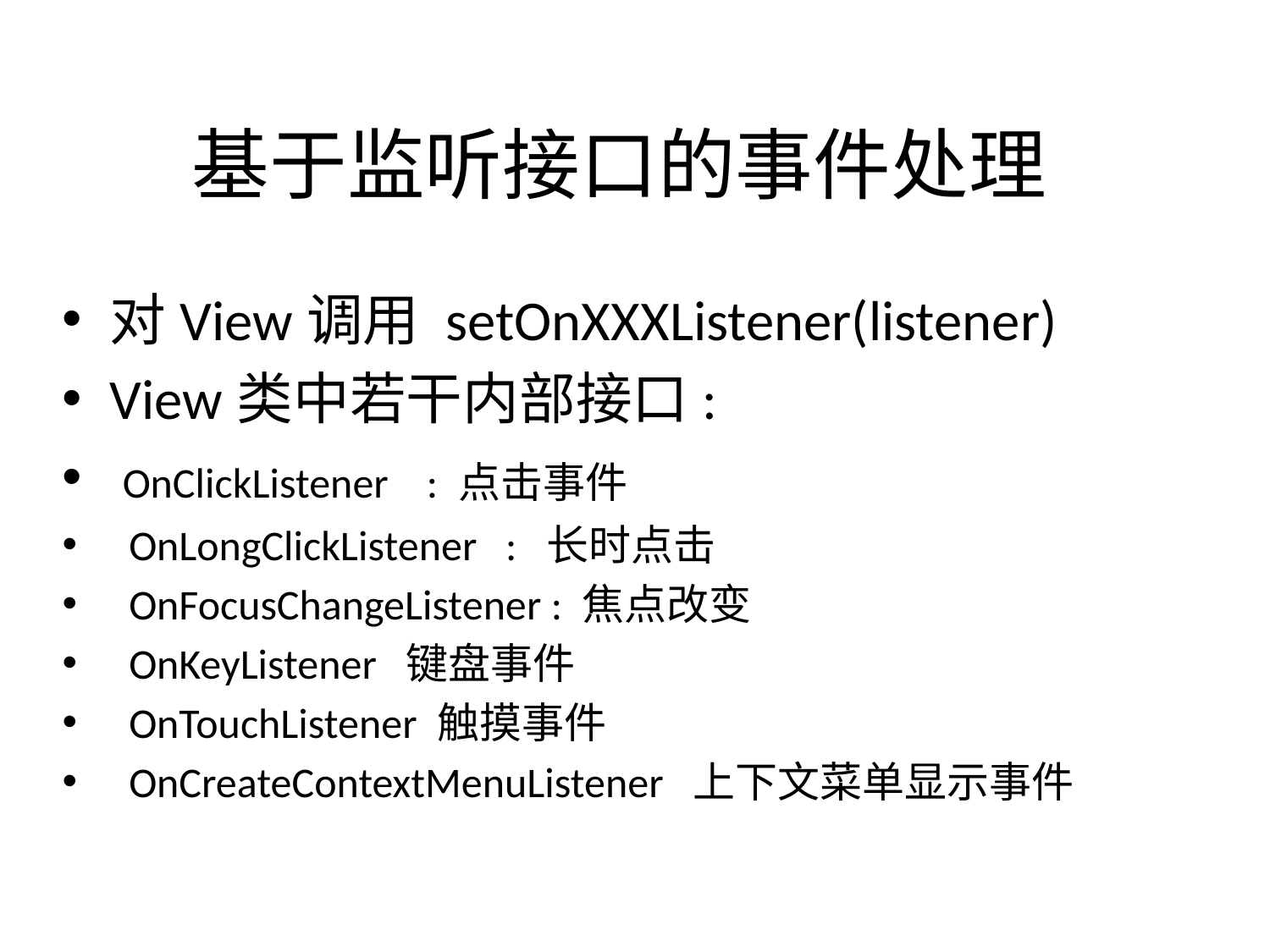

# 基于监听接口的事件处理
对View调用 setOnXXXListener(listener)
View类中若干内部接口:
 OnClickListener    : 点击事件
  OnLongClickListener   :  长时点击
  OnFocusChangeListener : 焦点改变
  OnKeyListener  键盘事件
  OnTouchListener 触摸事件
  OnCreateContextMenuListener  上下文菜单显示事件